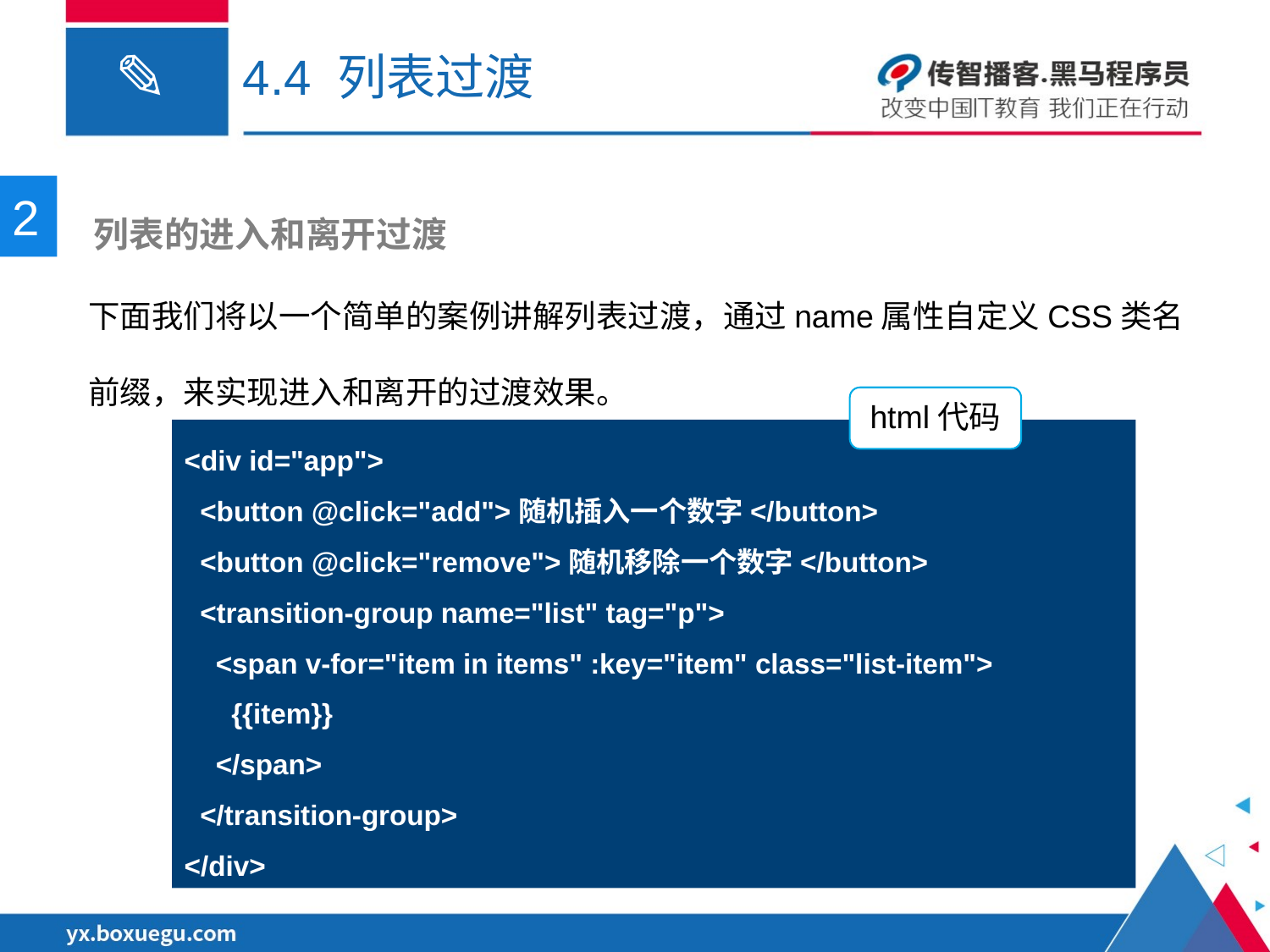

# 4.4 列表过渡

2
  列表的进入和离开过渡
下面我们将以一个简单的案例讲解列表过渡，通过name属性自定义CSS类名前缀，来实现进入和离开的过渡效果。
html代码
<div id="app">
  <button @click="add">随机插入一个数字</button>
  <button @click="remove">随机移除一个数字</button>
  <transition-group name="list" tag="p">
    <span v-for="item in items" :key="item" class="list-item">
      {{item}}
    </span>
  </transition-group>
</div>